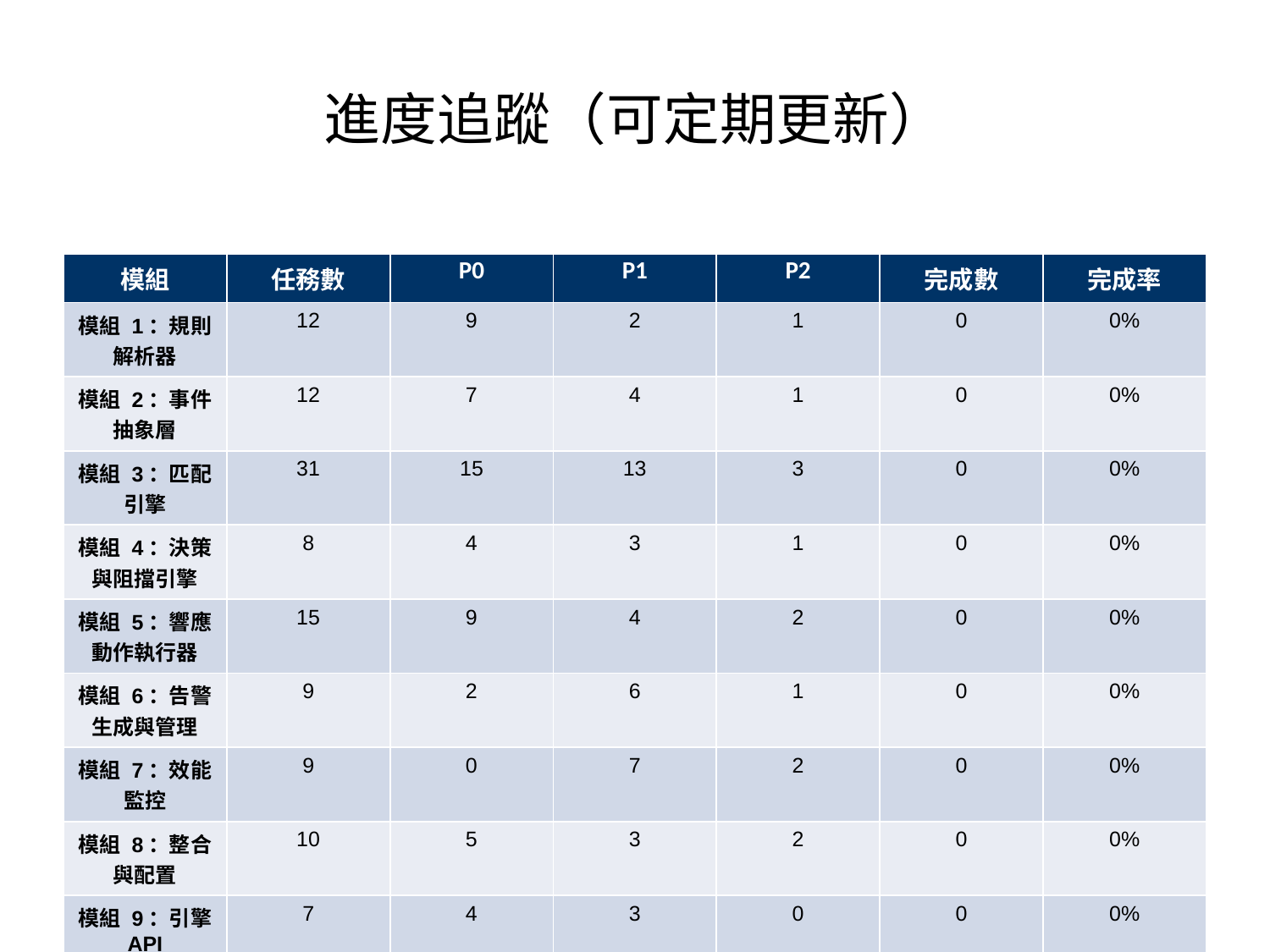

# 進度追蹤（可定期更新）
| 模組 | 任務數 | P0 | P1 | P2 | 完成數 | 完成率 |
| --- | --- | --- | --- | --- | --- | --- |
| 模組 1：規則解析器 | 12 | 9 | 2 | 1 | 0 | 0% |
| 模組 2：事件抽象層 | 12 | 7 | 4 | 1 | 0 | 0% |
| 模組 3：匹配引擎 | 31 | 15 | 13 | 3 | 0 | 0% |
| 模組 4：決策與阻擋引擎 | 8 | 4 | 3 | 1 | 0 | 0% |
| 模組 5：響應動作執行器 | 15 | 9 | 4 | 2 | 0 | 0% |
| 模組 6：告警生成與管理 | 9 | 2 | 6 | 1 | 0 | 0% |
| 模組 7：效能監控 | 9 | 0 | 7 | 2 | 0 | 0% |
| 模組 8：整合與配置 | 10 | 5 | 3 | 2 | 0 | 0% |
| 模組 9：引擎 API | 7 | 4 | 3 | 0 | 0 | 0% |
| 總計 | 113 | 55 | 45 | 13 | 0 | 0% |